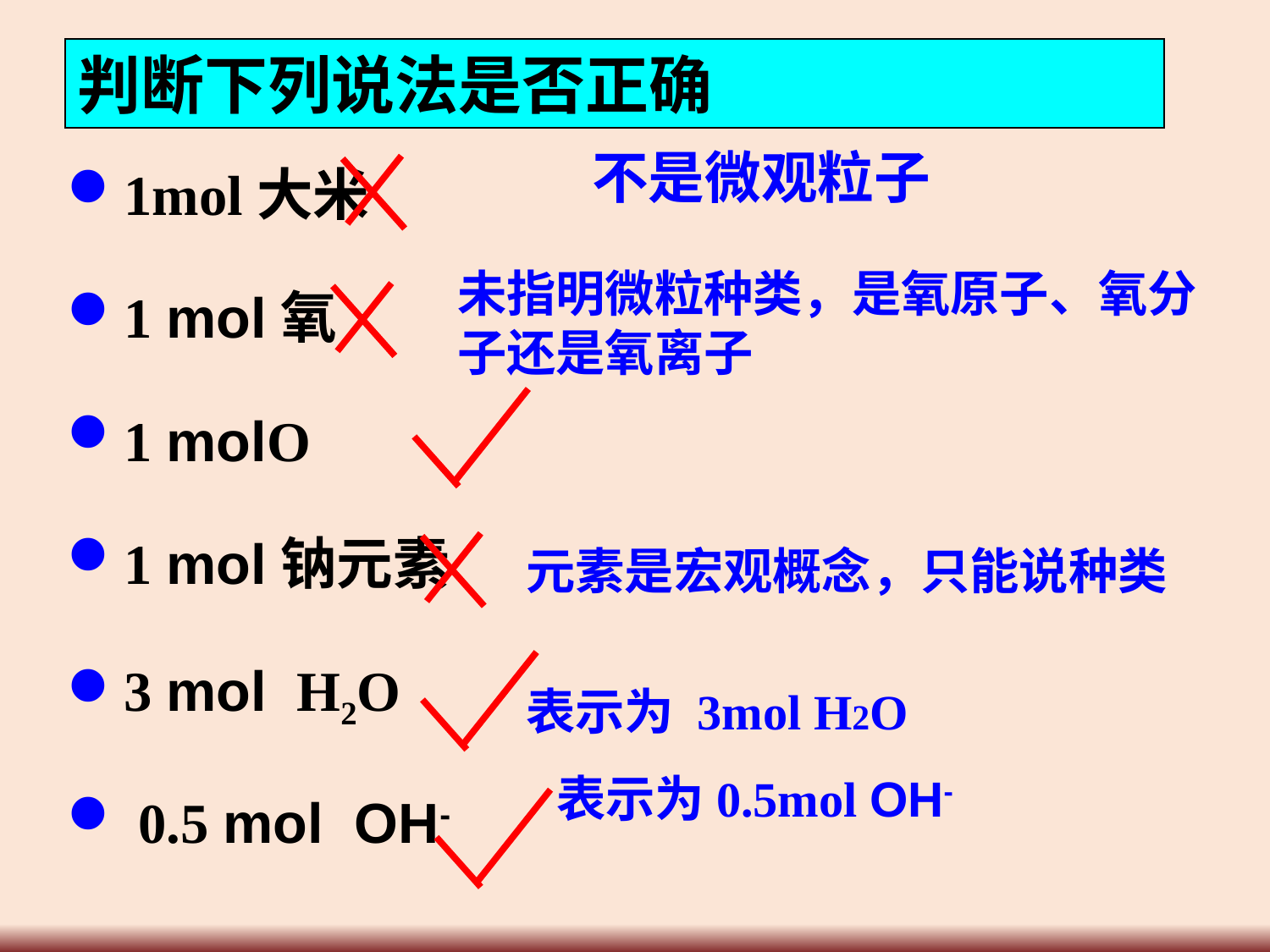

判断下列说法是否正确
1mol大米
1 mol氧
1 molO
1 mol钠元素
3 mol  H2O
 0.5 mol  OH-
不是微观粒子

未指明微粒种类，是氧原子、氧分子还是氧离子

元素是宏观概念，只能说种类

表示为 3mol H2O
表示为0.5mol OH-